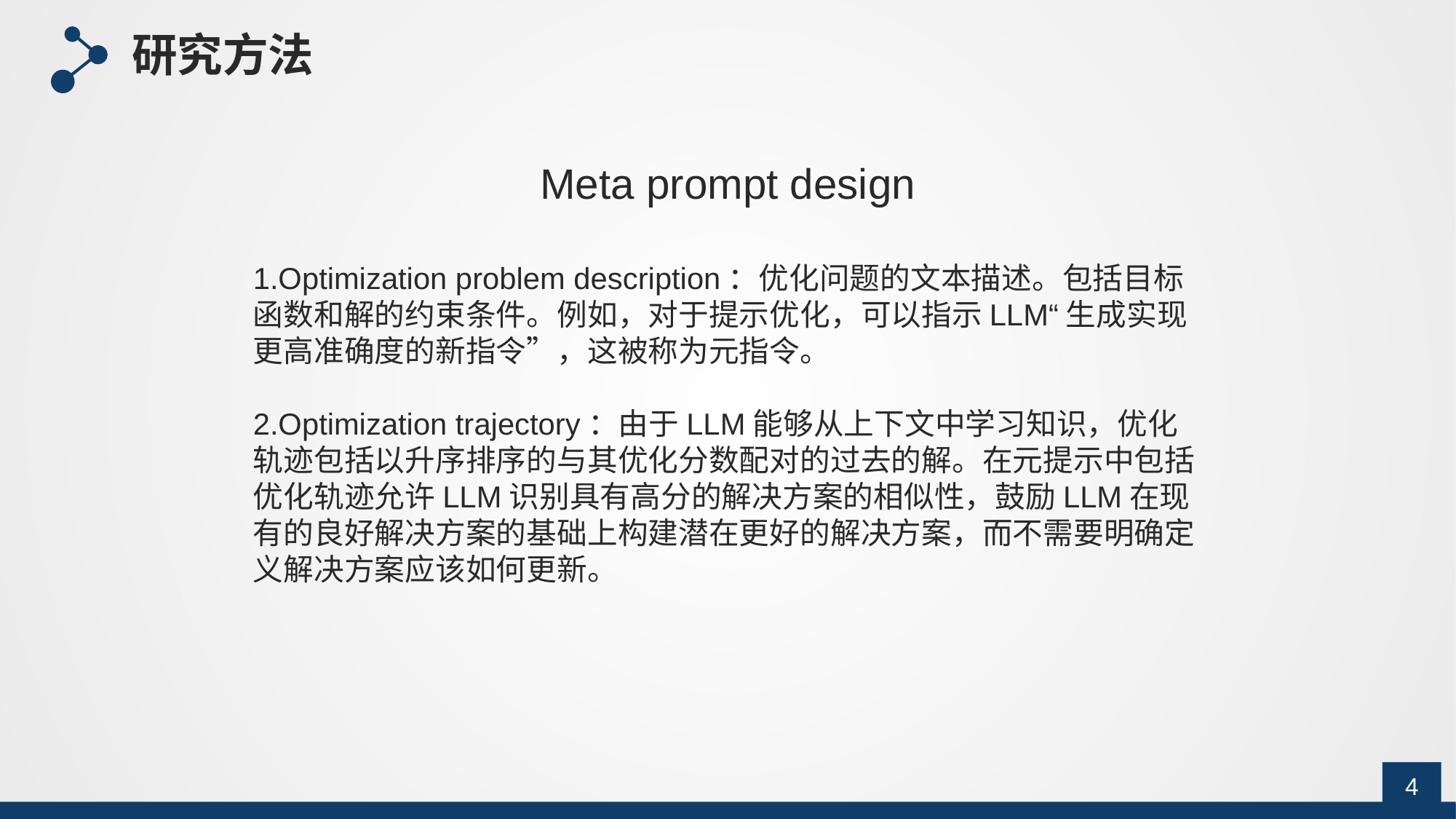

研究方法

Meta prompt design

1.Optimization problem description：优化问题的文本描述。包括目标函数和解的约束条件。例如，对于提示优化，可以指示LLM“生成实现更高准确度的新指令”，这被称为元指令。

2.Optimization trajectory：由于LLM能够从上下文中学习知识，优化轨迹包括以升序排序的与其优化分数配对的过去的解。在元提示中包括优化轨迹允许LLM识别具有高分的解决方案的相似性，鼓励LLM在现有的良好解决方案的基础上构建潜在更好的解决方案，而不需要明确定义解决方案应该如何更新。